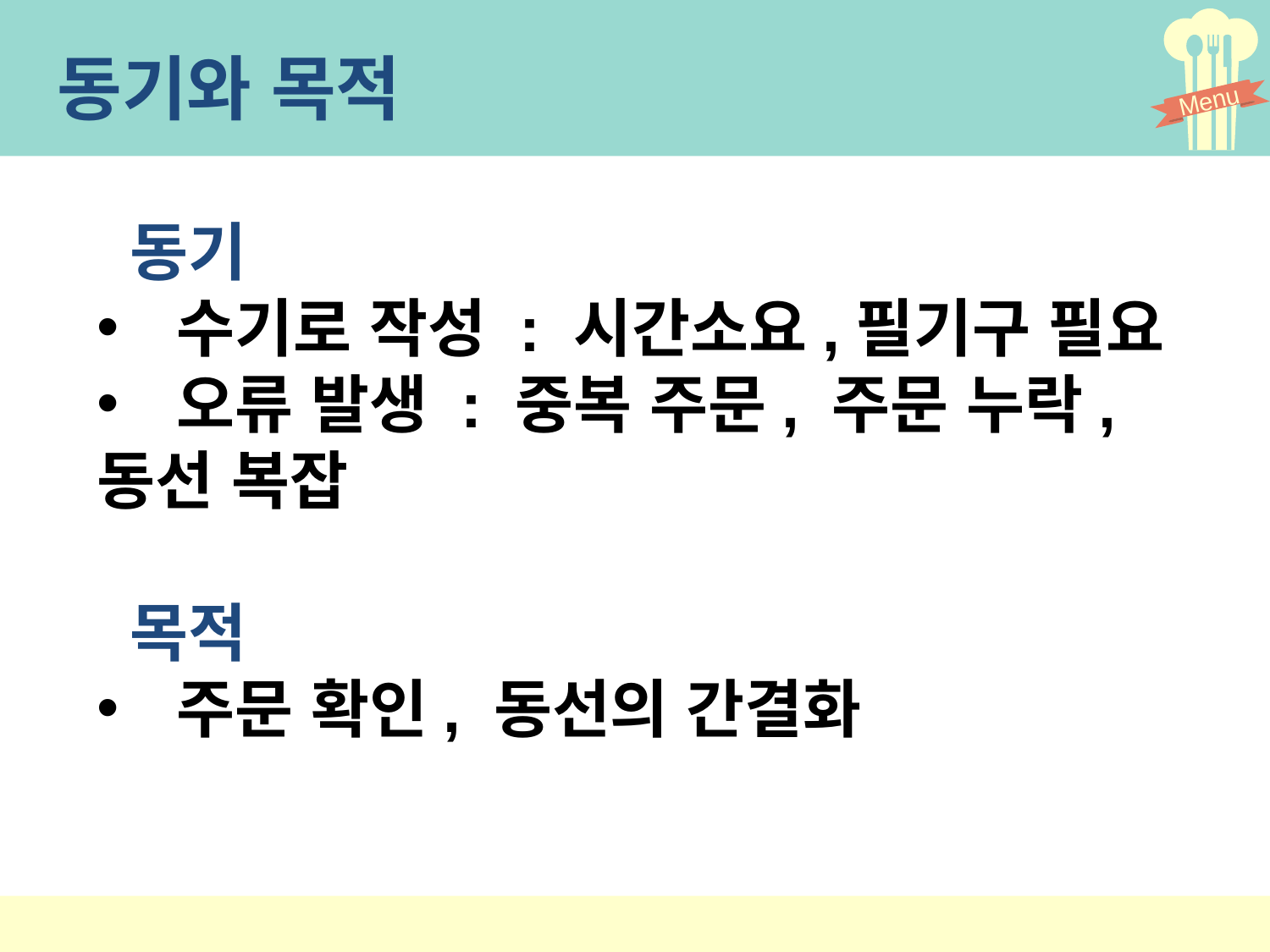

Menu
동기와 목적
 동기
수기로 작성 : 시간소요,필기구 필요
오류 발생 : 중복 주문, 주문 누락,
동선 복잡

 목적
주문 확인, 동선의 간결화